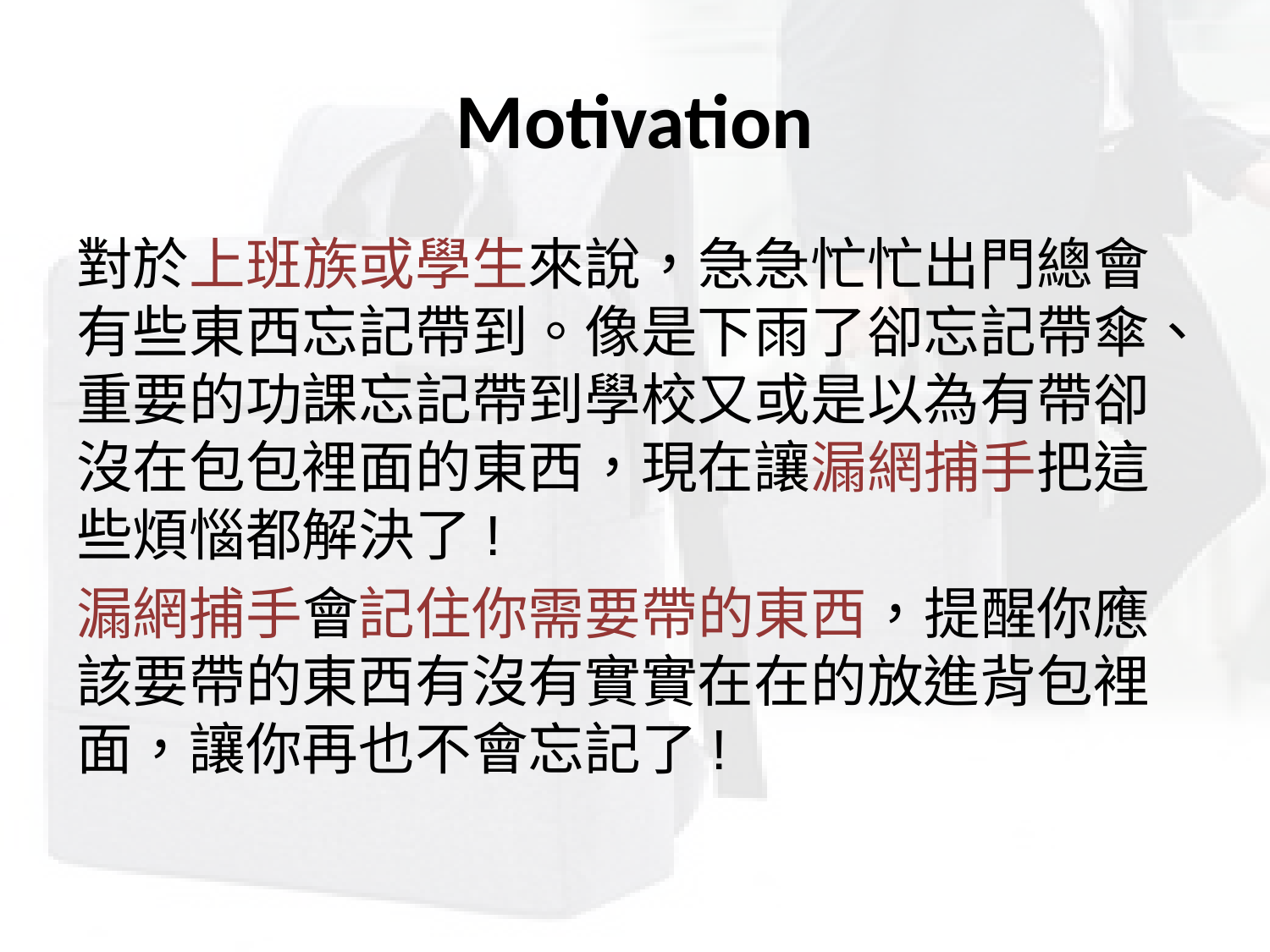

# Motivation
對於上班族或學生來說，急急忙忙出門總會有些東西忘記帶到。像是下雨了卻忘記帶傘、重要的功課忘記帶到學校又或是以為有帶卻沒在包包裡面的東西，現在讓漏網捕手把這些煩惱都解決了!
漏網捕手會記住你需要帶的東西，提醒你應該要帶的東西有沒有實實在在的放進背包裡面，讓你再也不會忘記了!